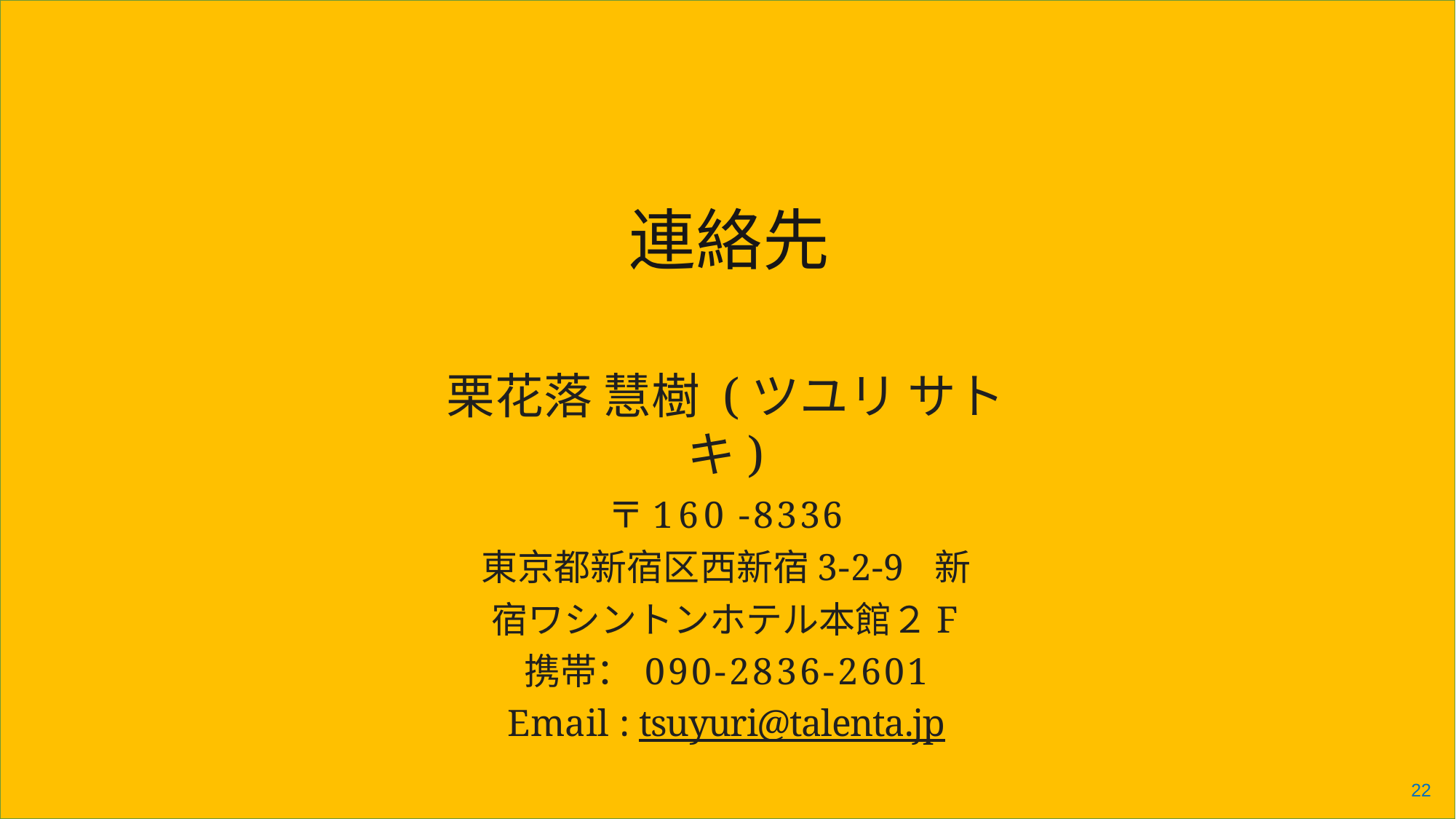

# 連絡先
栗花落 慧樹 (ツユリ サトキ)
〒160 -8336
東京都新宿区西新宿3-2-9  新宿ワシントンホテル本館２F 携帯：090-2836-2601
Email : tsuyuri@talenta.jp

22